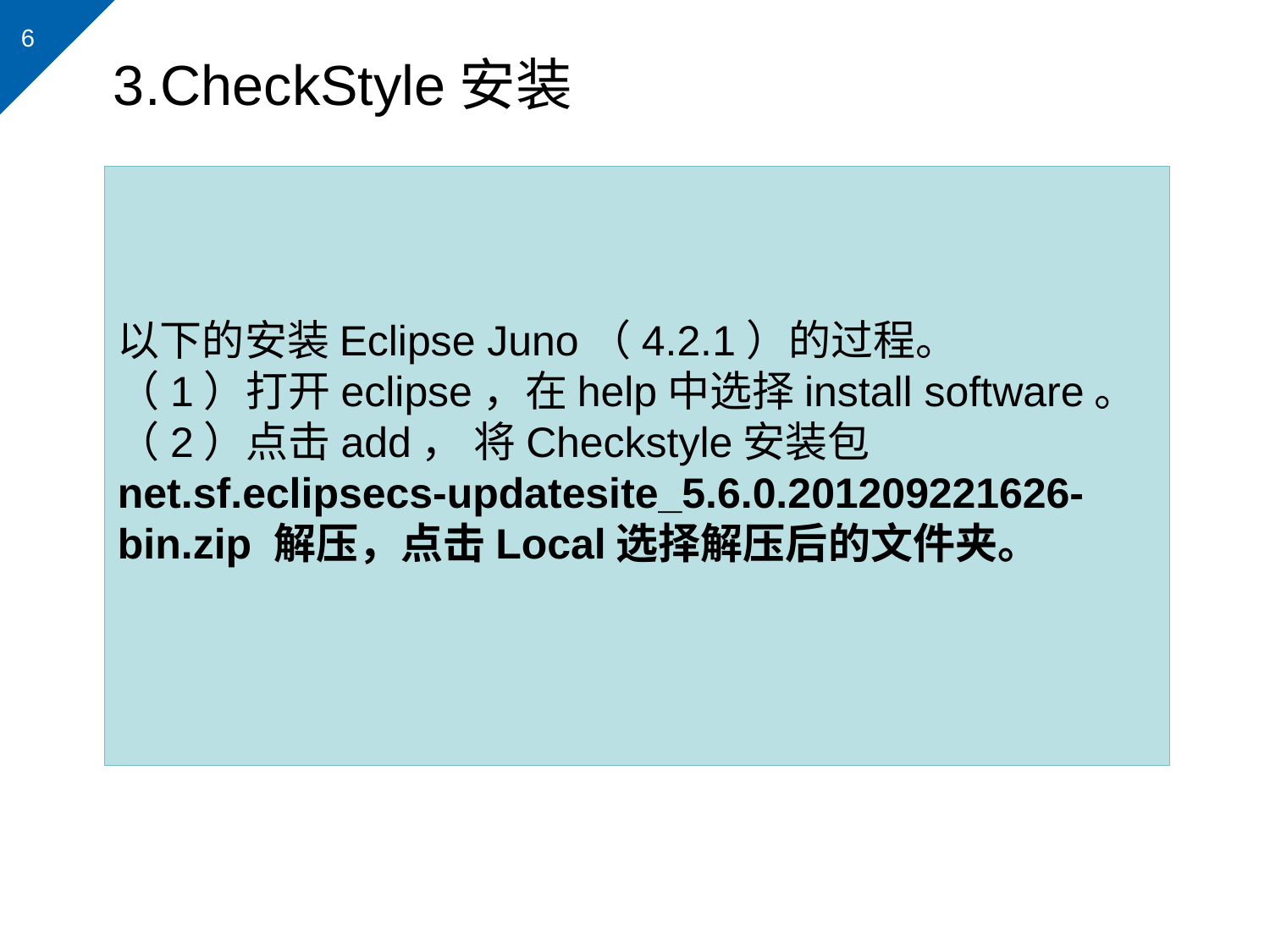

3.CheckStyle安装
以下的安装Eclipse Juno（4.2.1）的过程。
（1）打开eclipse，在help中选择install software。
（2）点击add， 将Checkstyle安装包net.sf.eclipsecs-updatesite_5.6.0.201209221626-bin.zip 解压，点击Local选择解压后的文件夹。